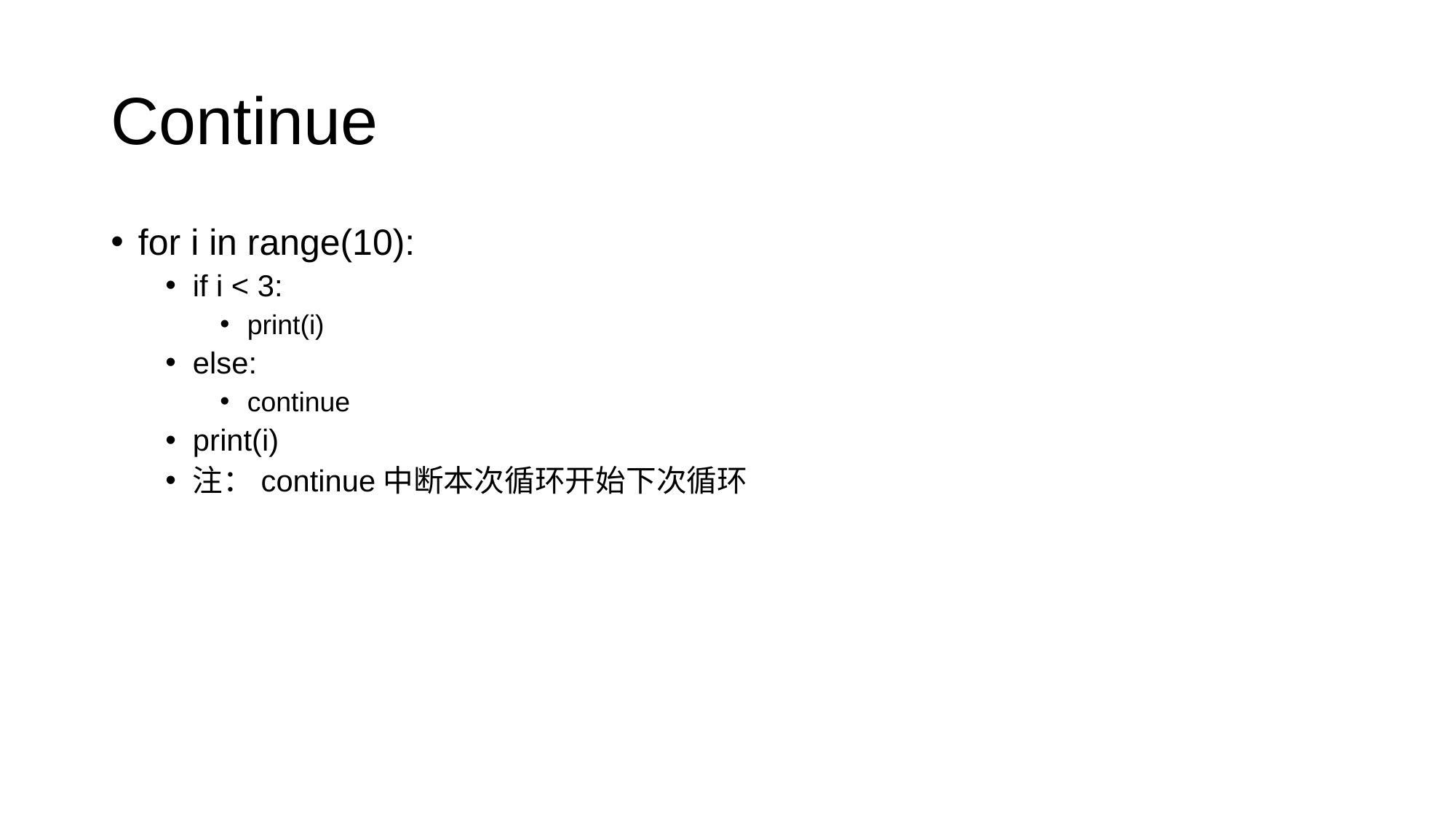

# Continue
for i in range(10):
if i < 3:
print(i)
else:
continue
print(i)
注：continue中断本次循环开始下次循环